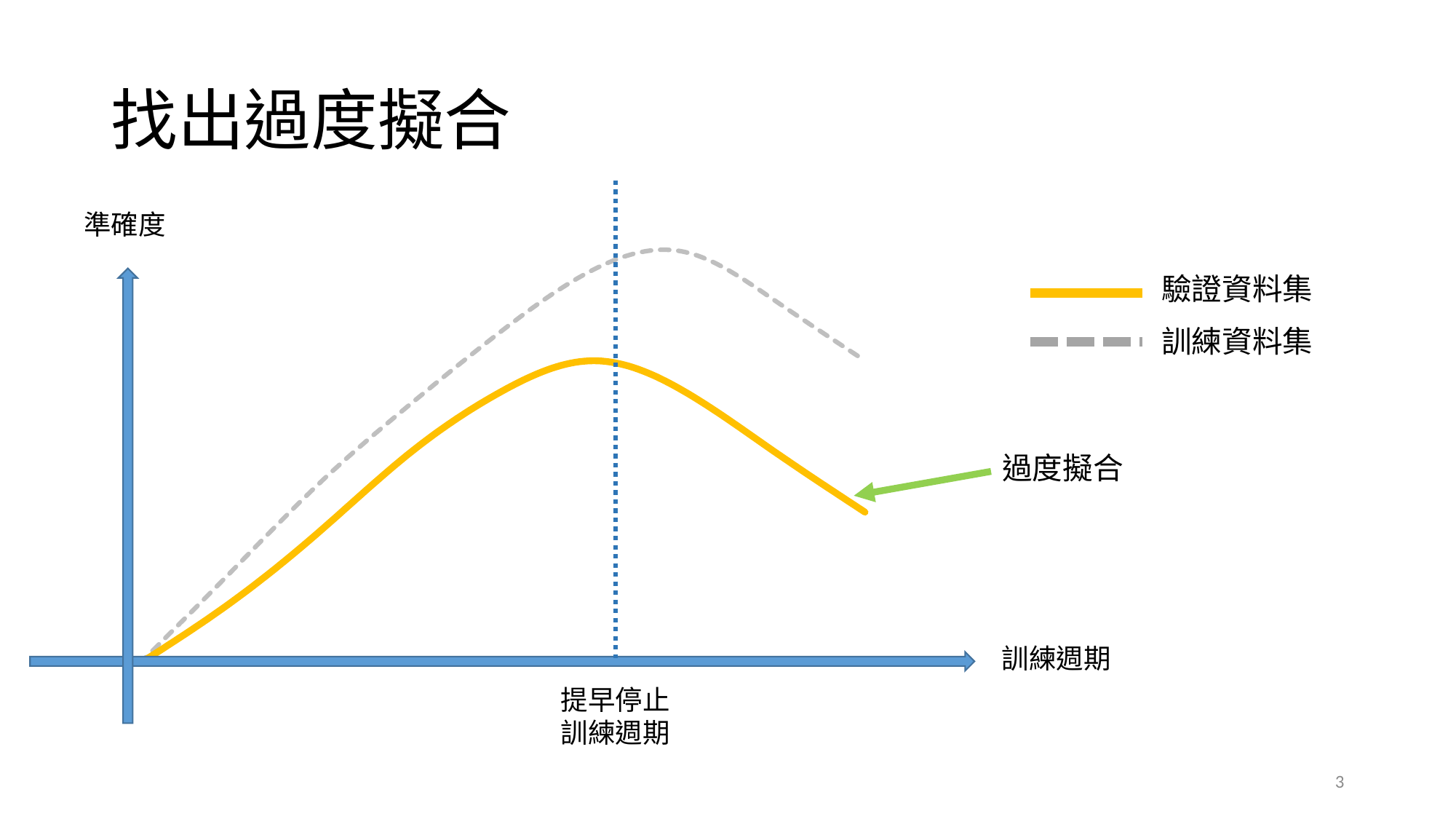

# 找出過度擬合

### Chart

| Category |  |  |
|---|---|---|
準確度
驗證資料集
訓練資料集
過度擬合
訓練週期
提早停止
訓練週期
3